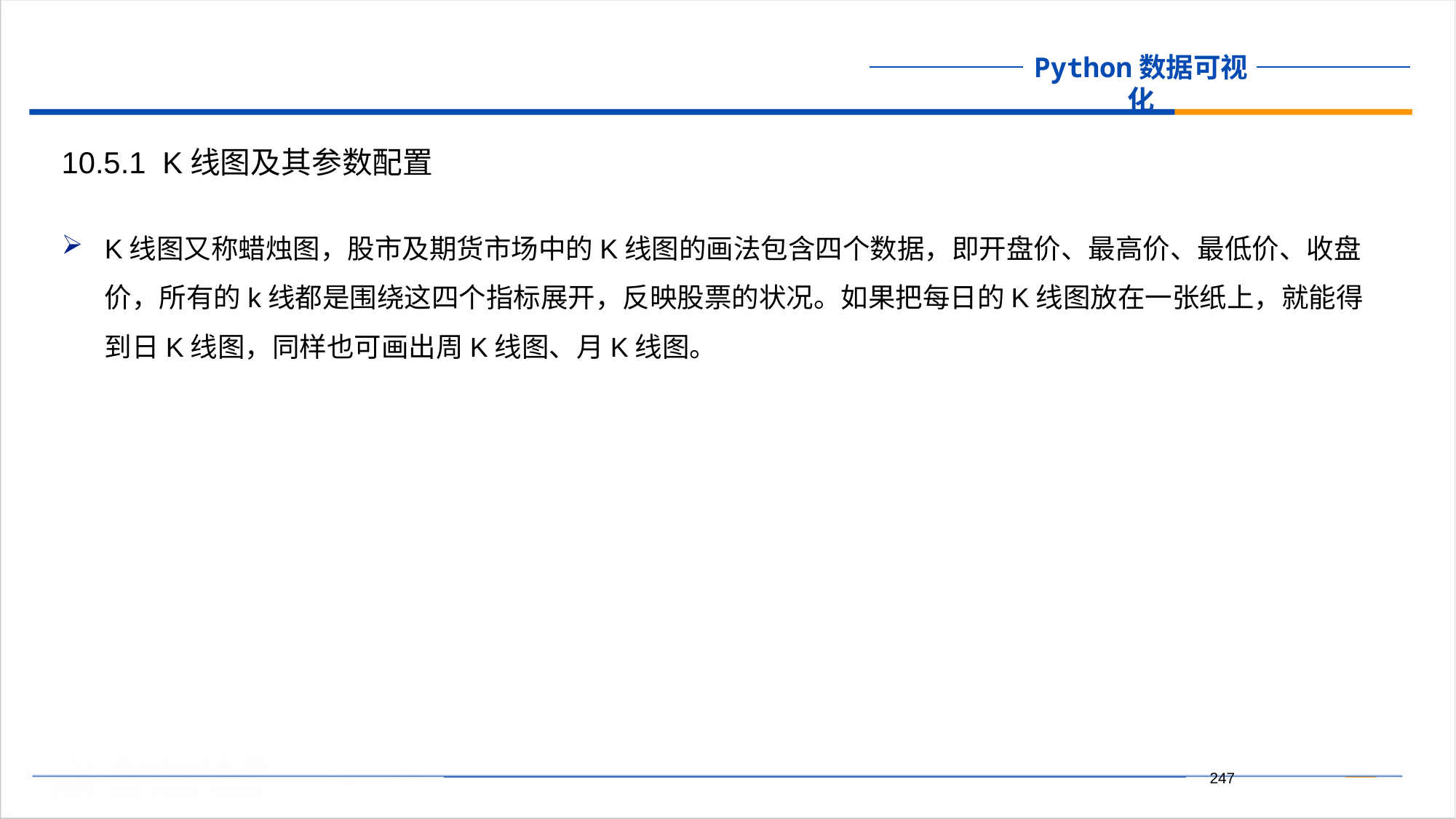

10.5.1  K线图及其参数配置
K线图又称蜡烛图，股市及期货市场中的K线图的画法包含四个数据，即开盘价、最高价、最低价、收盘价，所有的k线都是围绕这四个指标展开，反映股票的状况。如果把每日的K线图放在一张纸上，就能得到日K线图，同样也可画出周K线图、月K线图。